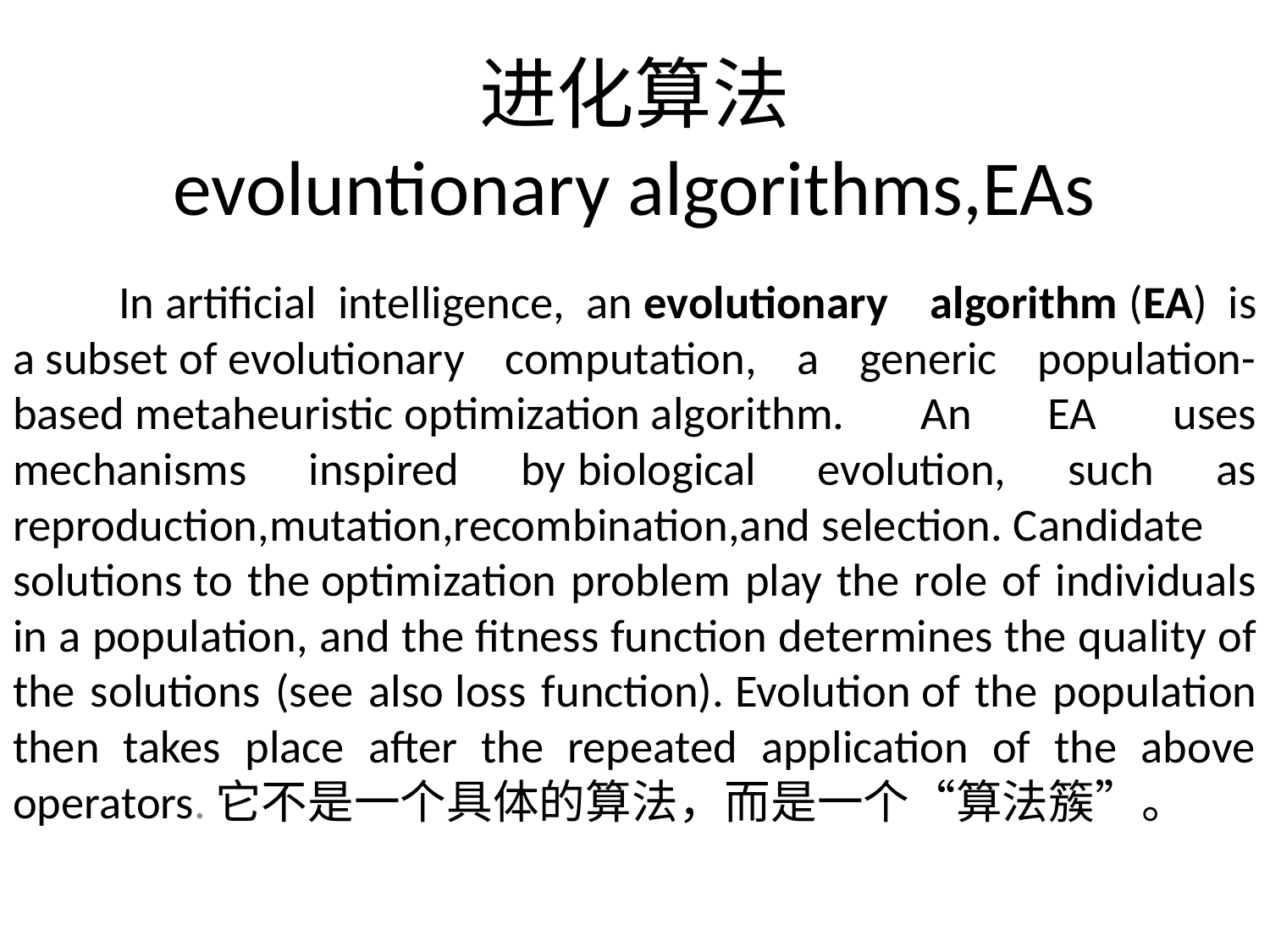

# 进化算法 evoluntionary algorithms,EAs
     In artificial intelligence, an evolutionary  algorithm (EA) is a subset of evolutionary computation, a generic population-based metaheuristic optimization algorithm. An EA uses mechanisms inspired by biological evolution, such as reproduction,mutation,recombination,and selection. Candidate solutions to the optimization problem play the role of individuals in a population, and the fitness function determines the quality of the solutions (see also loss function). Evolution of the population then takes place after the repeated application of the above operators.它不是一个具体的算法，而是一个“算法簇”。